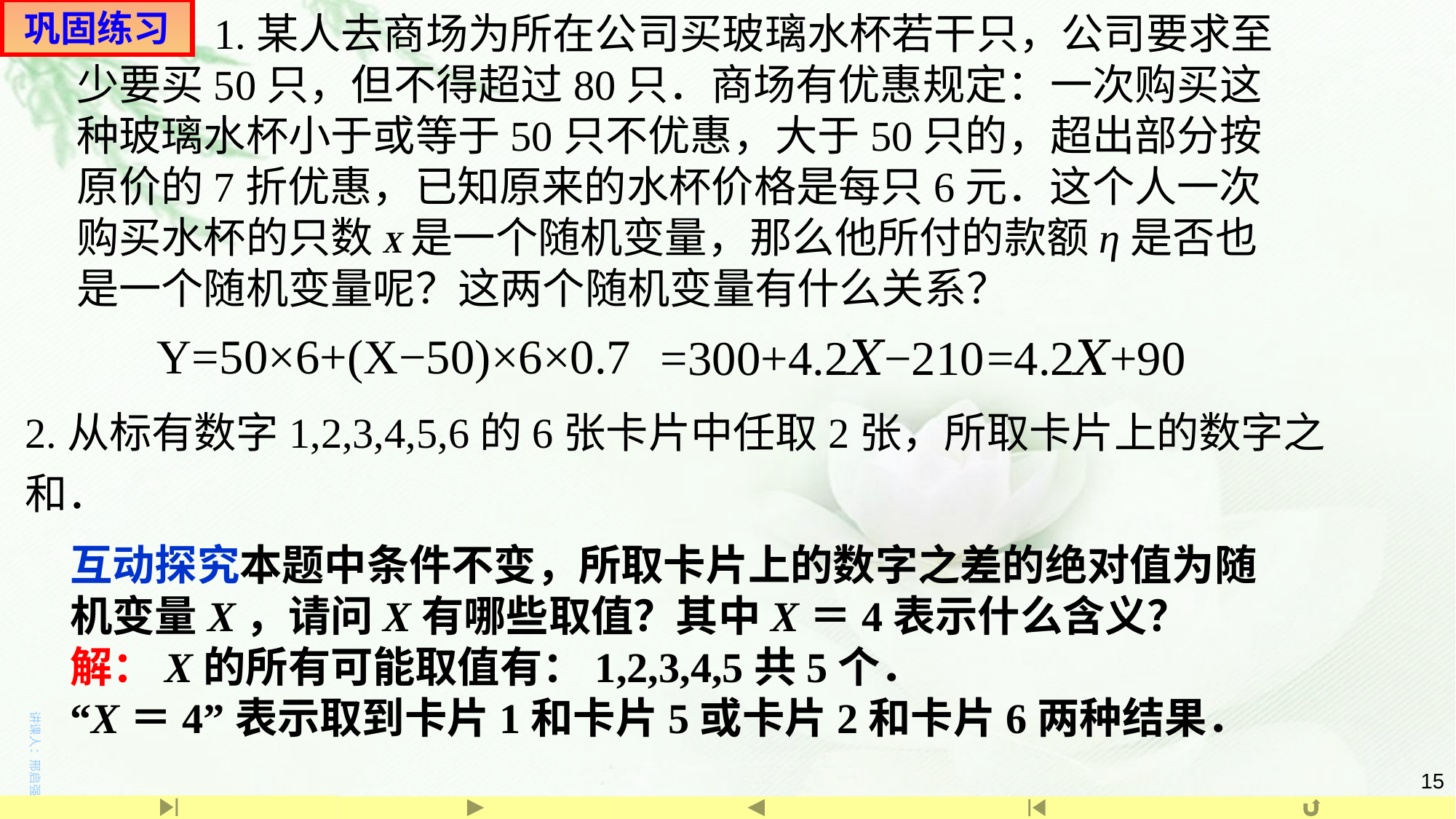

巩固练习
　         1.某人去商场为所在公司买玻璃水杯若干只，公司要求至少要买50只，但不得超过80只．商场有优惠规定：一次购买这种玻璃水杯小于或等于50只不优惠，大于50只的，超出部分按原价的7折优惠，已知原来的水杯价格是每只6元．这个人一次购买水杯的只数X是一个随机变量，那么他所付的款额η是否也是一个随机变量呢？这两个随机变量有什么关系？
Y=50×6+(X−50)×6×0.7
=300+4.2𝑋−210
=4.2𝑋+90
2.从标有数字1,2,3,4,5,6的6张卡片中任取2张，所取卡片上的数字之和．
互动探究本题中条件不变，所取卡片上的数字之差的绝对值为随机变量X，请问X有哪些取值？其中X＝4表示什么含义？
解：X的所有可能取值有：1,2,3,4,5共5个．
“X＝4”表示取到卡片1和卡片5或卡片2和卡片6两种结果．